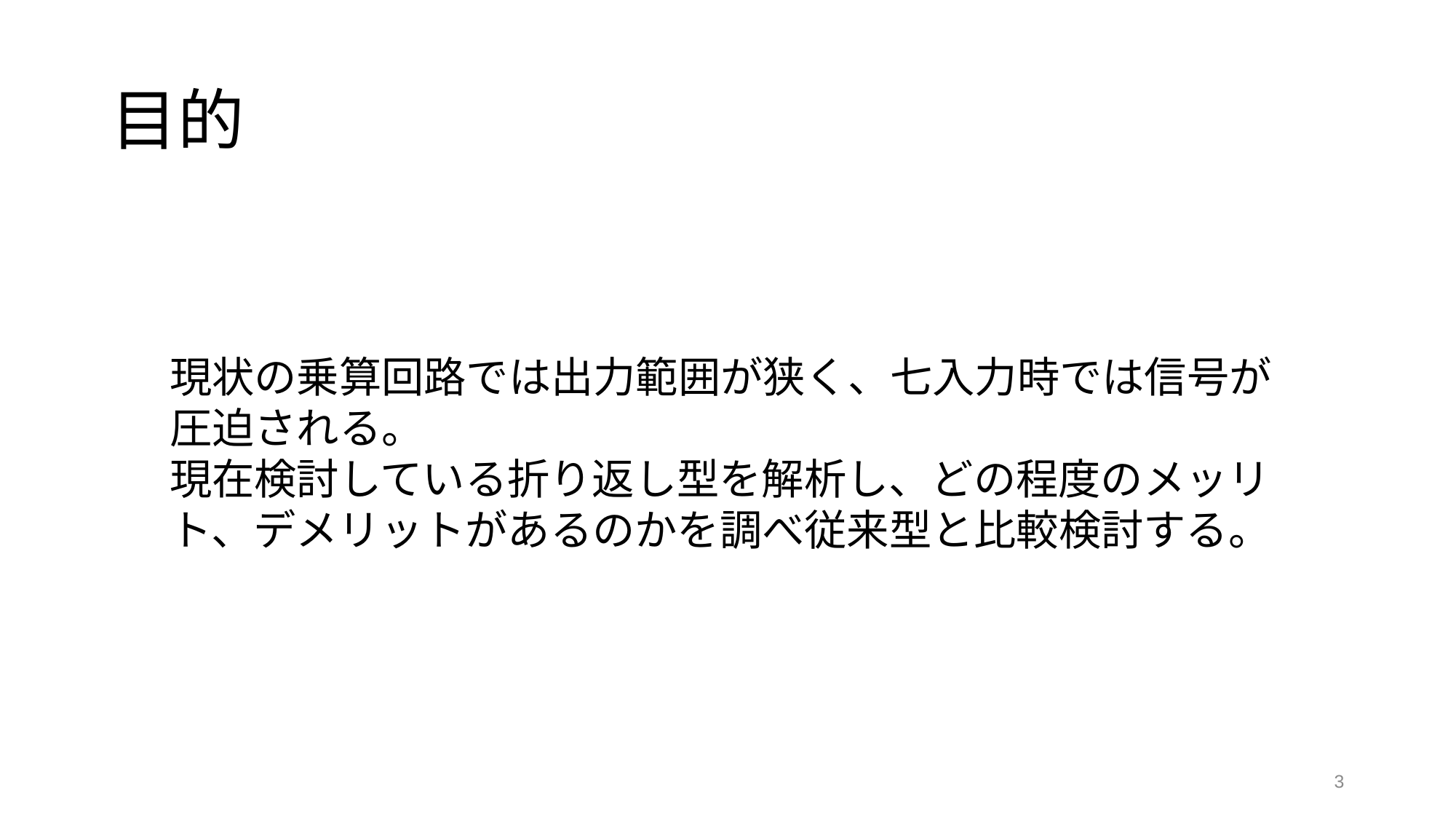

# 目的
現状の乗算回路では出力範囲が狭く、七入力時では信号が圧迫される。
現在検討している折り返し型を解析し、どの程度のメッリト、デメリットがあるのかを調べ従来型と比較検討する。

3